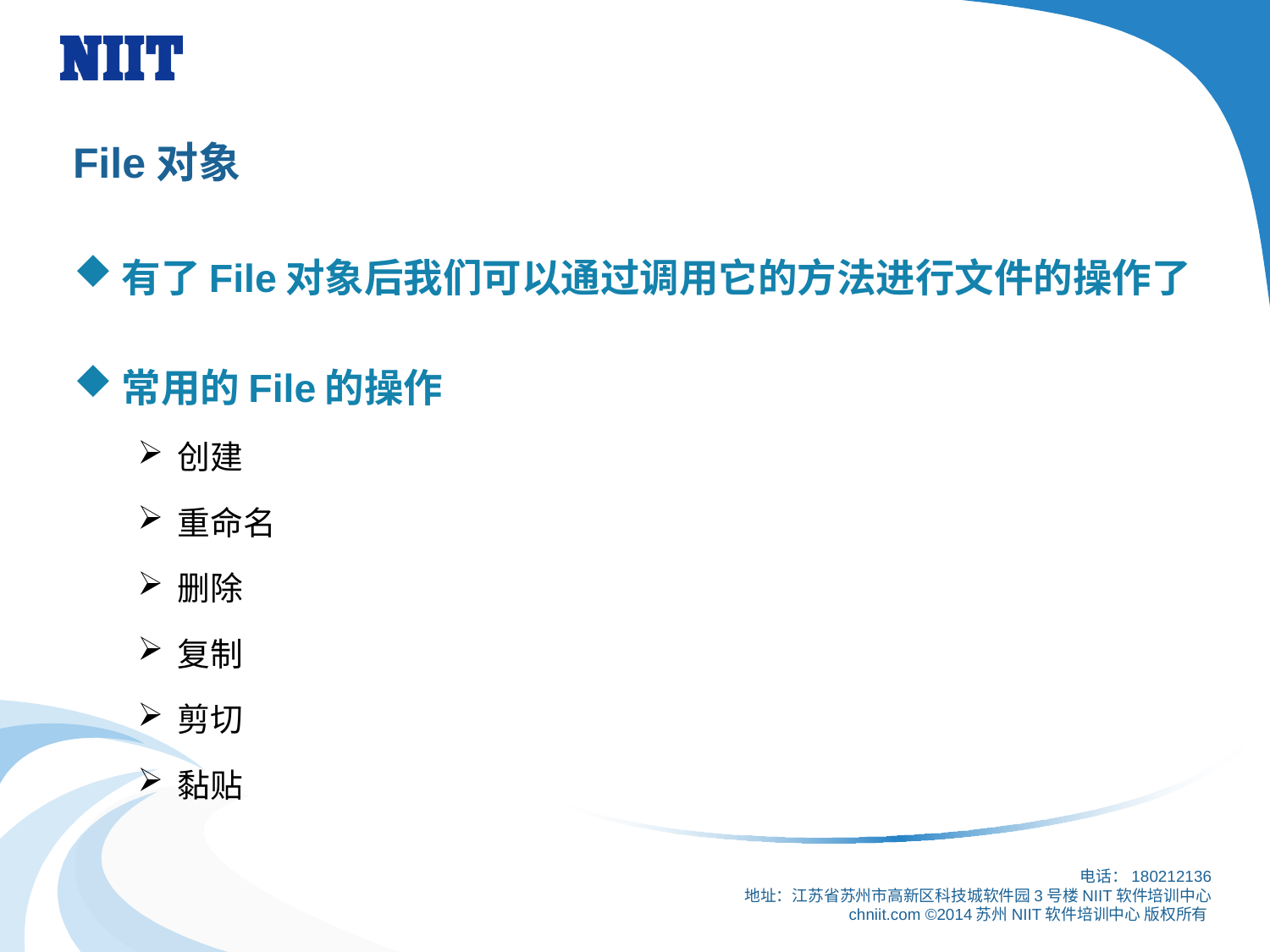

# File对象
有了File对象后我们可以通过调用它的方法进行文件的操作了

常用的File的操作
创建
重命名
删除
复制
剪切
黏贴